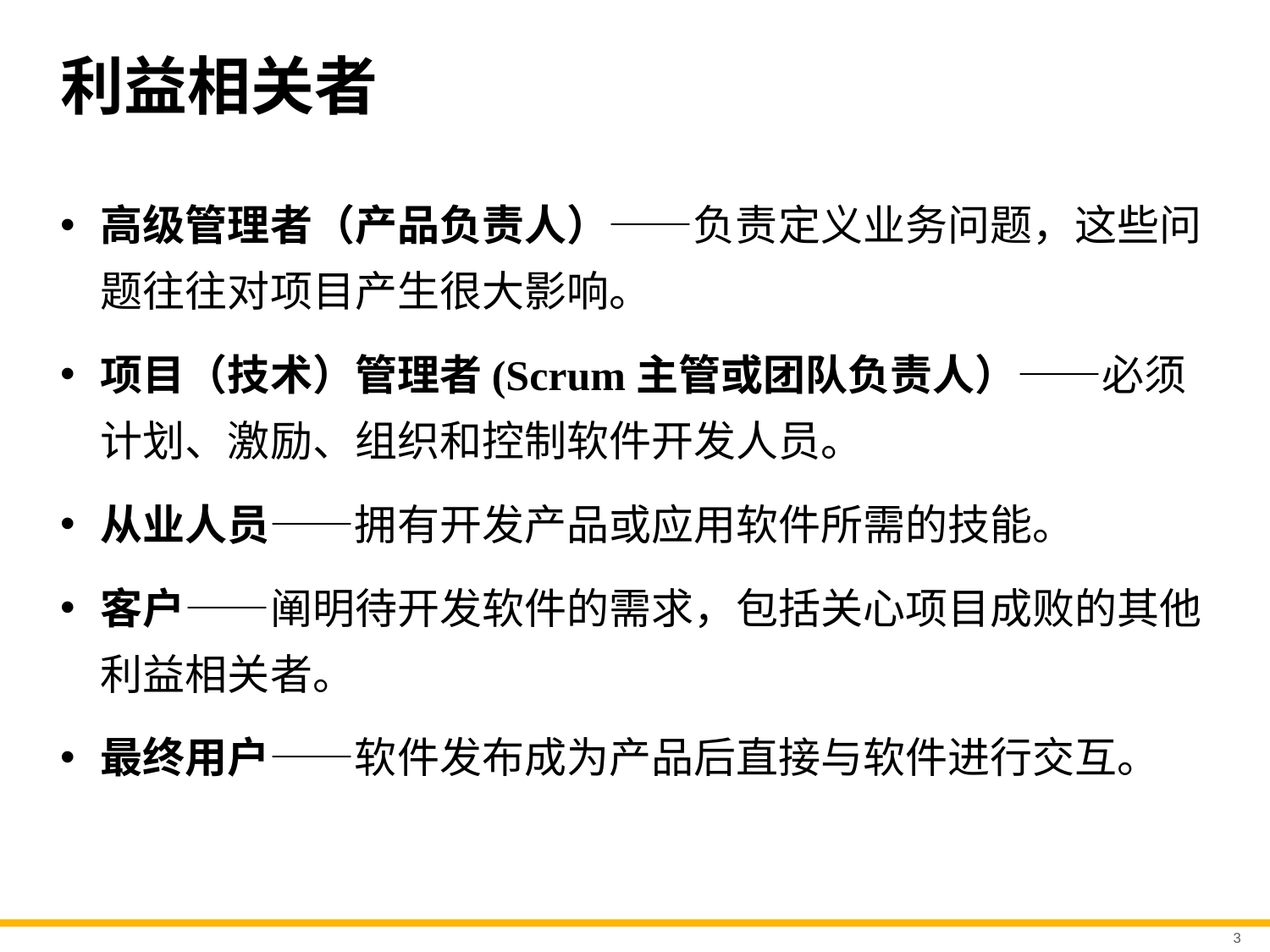

# 利益相关者
高级管理者（产品负责人）——负责定义业务问题，这些问题往往对项目产生很大影响。
项目（技术）管理者(Scrum主管或团队负责人）——必须计划、激励、组织和控制软件开发人员。
从业人员——拥有开发产品或应用软件所需的技能。
客户——阐明待开发软件的需求，包括关心项目成败的其他利益相关者。
最终用户——软件发布成为产品后直接与软件进行交互。
3